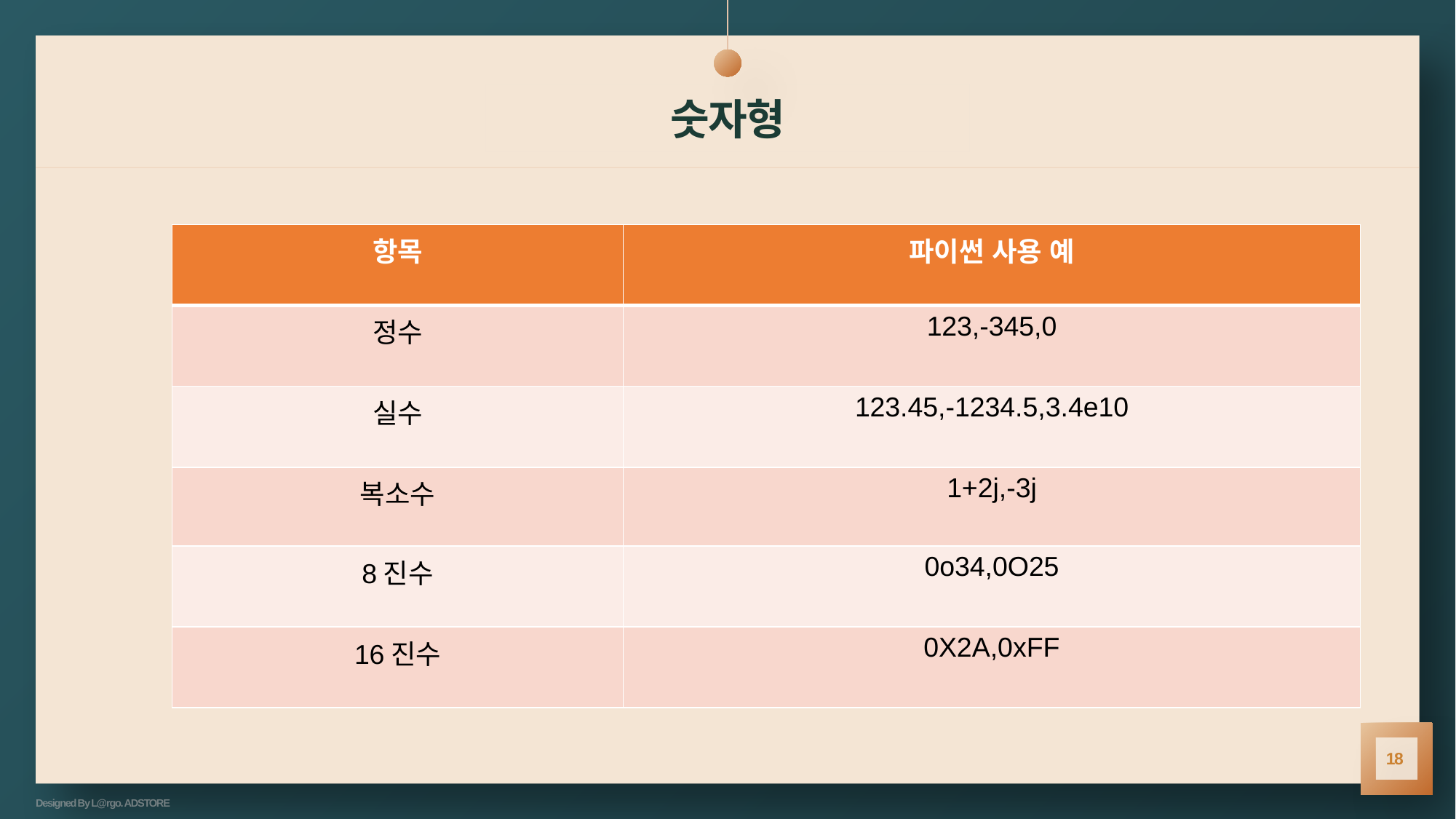

# 숫자형

| 항목 | 파이썬 사용 예 |
| --- | --- |
| 정수 | 123,-345,0 |
| 실수 | 123.45,-1234.5,3.4e10 |
| 복소수 | 1+2j,-3j |
| 8진수 | 0o34,0O25 |
| 16진수 | 0X2A,0xFF |
18
Designed By L@rgo. ADSTORE